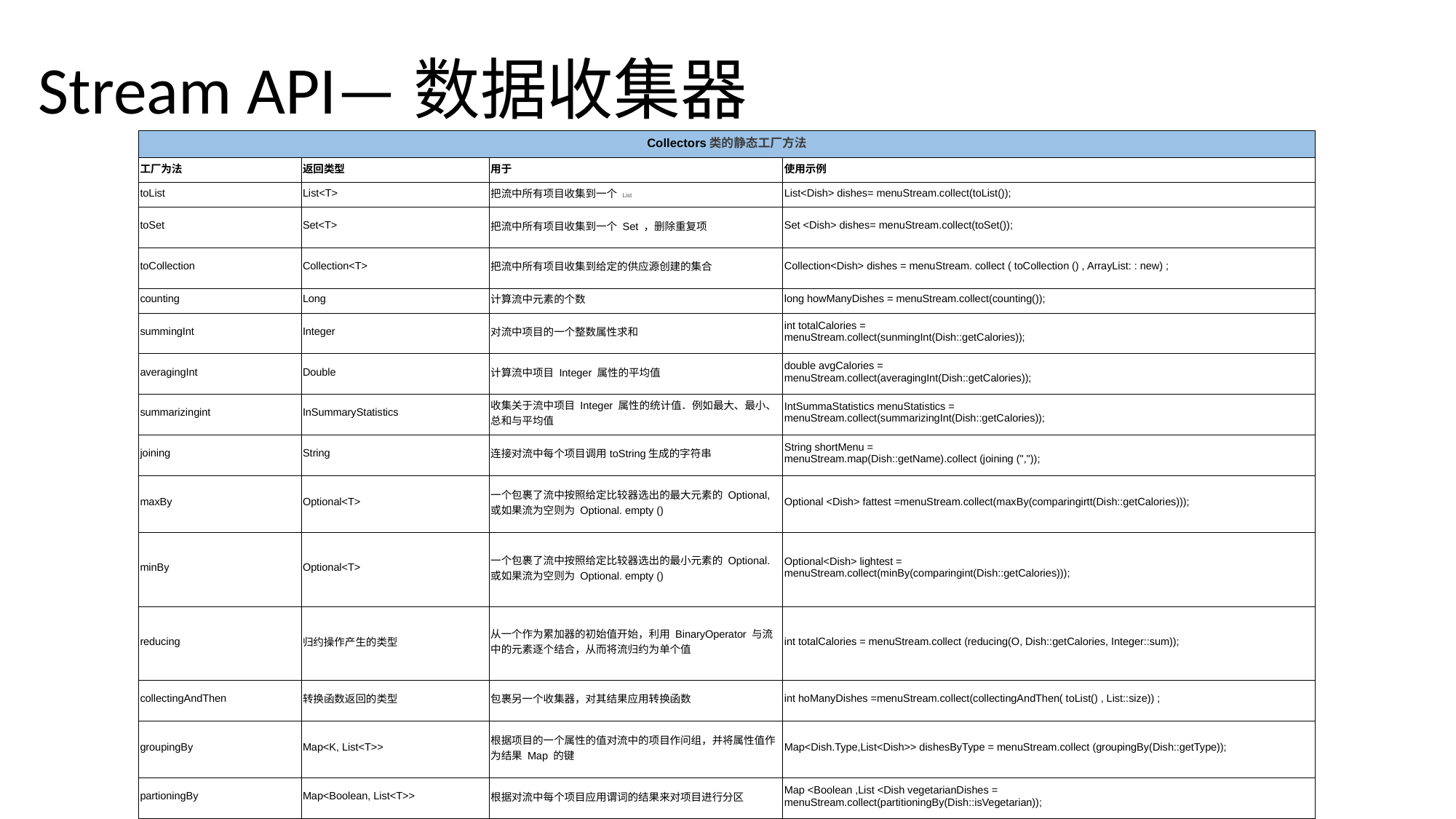

# Stream API—数据收集器
| Collectors类的静态工厂方法 |  |  |  |
| --- | --- | --- | --- |
| 工厂为法 | 返回类型 | 用于 | 使用示例 |
| toList | List<T> | 把流中所有项目收集到一个 List | List<Dish> dishes= menuStream.collect(toList()); |
| toSet | Set<T> | 把流中所有项目收集到一个 Set ，删除重复项 | Set <Dish> dishes= menuStream.collect(toSet()); |
| toCollection | Collection<T> | 把流中所有项目收集到给定的供应源创建的集合 | Collection<Dish> dishes = menuStream. collect ( toCollection () , ArrayList: : new) ; |
| counting | Long | 计算流中元素的个数 | long howManyDishes = menuStream.collect(counting()); |
| summingInt | Integer | 对流中项目的一个整数属性求和 | int totalCalories = menuStream.collect(sunmingInt(Dish::getCalories)); |
| averagingInt | Double | 计算流中项目 Integer 属性的平均值 | double avgCalories = menuStream.collect(averagingInt(Dish::getCalories)); |
| summarizingint | InSummaryStatistics | 收集关于流中项目 Integer 属性的统计值．例如最大、最小、总和与平均值 | IntSummaStatistics menuStatistics = menuStream.collect(summarizingInt(Dish::getCalories)); |
| joining | String | 连接对流中每个项目调用toString生成的字符串 | String shortMenu = menuStream.map(Dish::getName).collect (joining (",")); |
| maxBy | Optional<T> | 一个包裹了流中按照给定比较器选出的最大元素的 Optional,或如果流为空则为 Optional. empty () | Optional <Dish> fattest =menuStream.collect(maxBy(comparingirtt(Dish::getCalories))); |
| minBy | Optional<T> | 一个包裹了流中按照给定比较器选出的最小元素的 Optional.或如果流为空则为 Optional. empty () | Optional<Dish> lightest = menuStream.collect(minBy(comparingint(Dish::getCalories))); |
| reducing | 归约操作产生的类型 | 从一个作为累加器的初始值开始，利用 BinaryOperator 与流中的元素逐个结合，从而将流归约为单个值 | int totalCalories = menuStream.collect (reducing(O, Dish::getCalories, Integer::sum)); |
| collectingAndThen | 转换函数返回的类型 | 包裹另一个收集器，对其结果应用转换函数 | int hoManyDishes =menuStream.collect(collectingAndThen( toList() , List::size)) ; |
| groupingBy | Map<K, List<T>> | 根据项目的一个属性的值对流中的项目作问组，并将属性值作为结果 Map 的键 | Map<Dish.Type,List<Dish>> dishesByType = menuStream.collect (groupingBy(Dish::getType)); |
| partioningBy | Map<Boolean, List<T>> | 根据对流中每个项目应用谓词的结果来对项目进行分区 | Map <Boolean ,List <Dish vegetarianDishes = menuStream.collect(partitioningBy(Dish::isVegetarian)); |